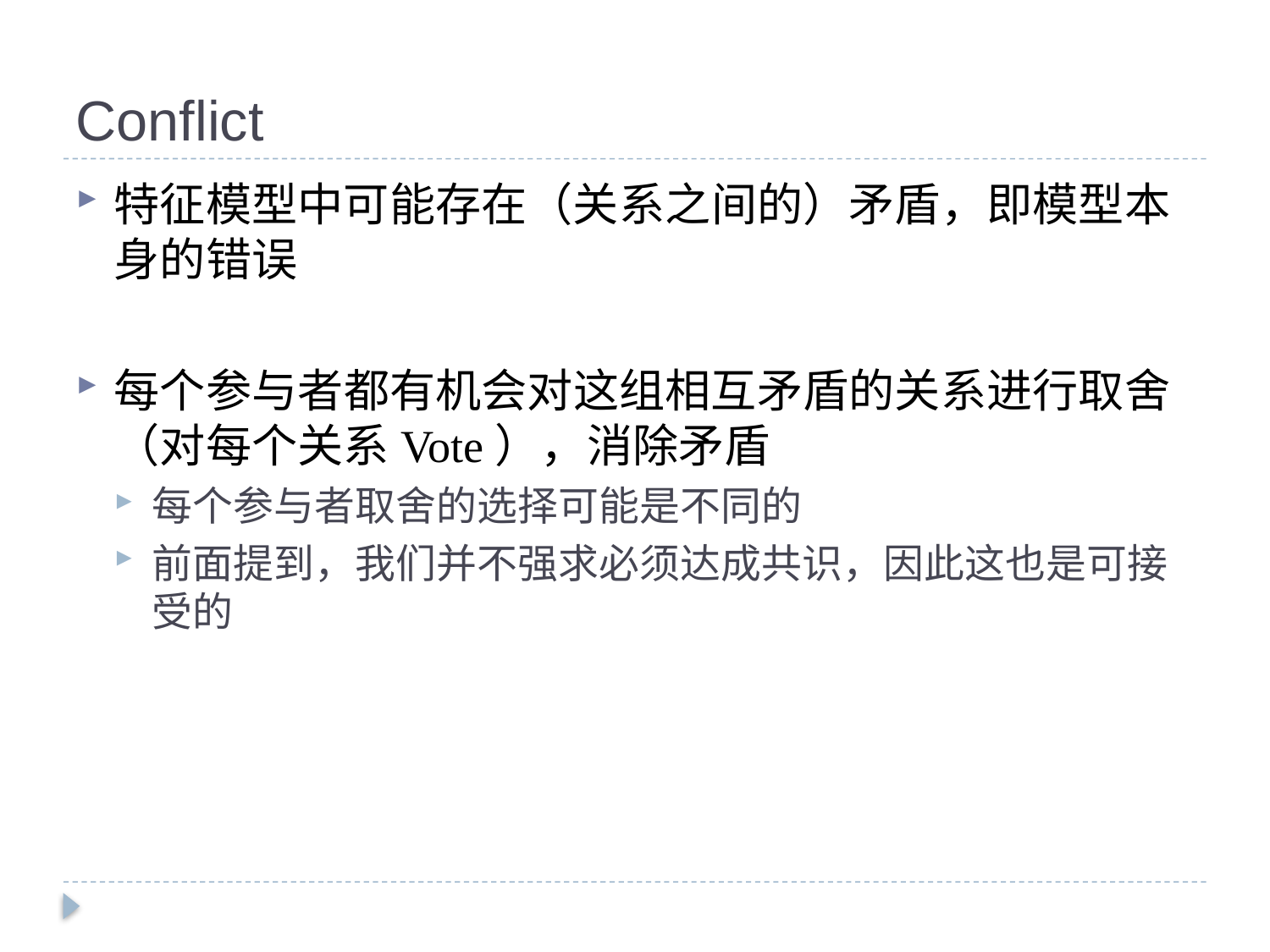

# Conflict
特征模型中可能存在（关系之间的）矛盾，即模型本身的错误

每个参与者都有机会对这组相互矛盾的关系进行取舍（对每个关系Vote），消除矛盾
每个参与者取舍的选择可能是不同的
前面提到，我们并不强求必须达成共识，因此这也是可接受的